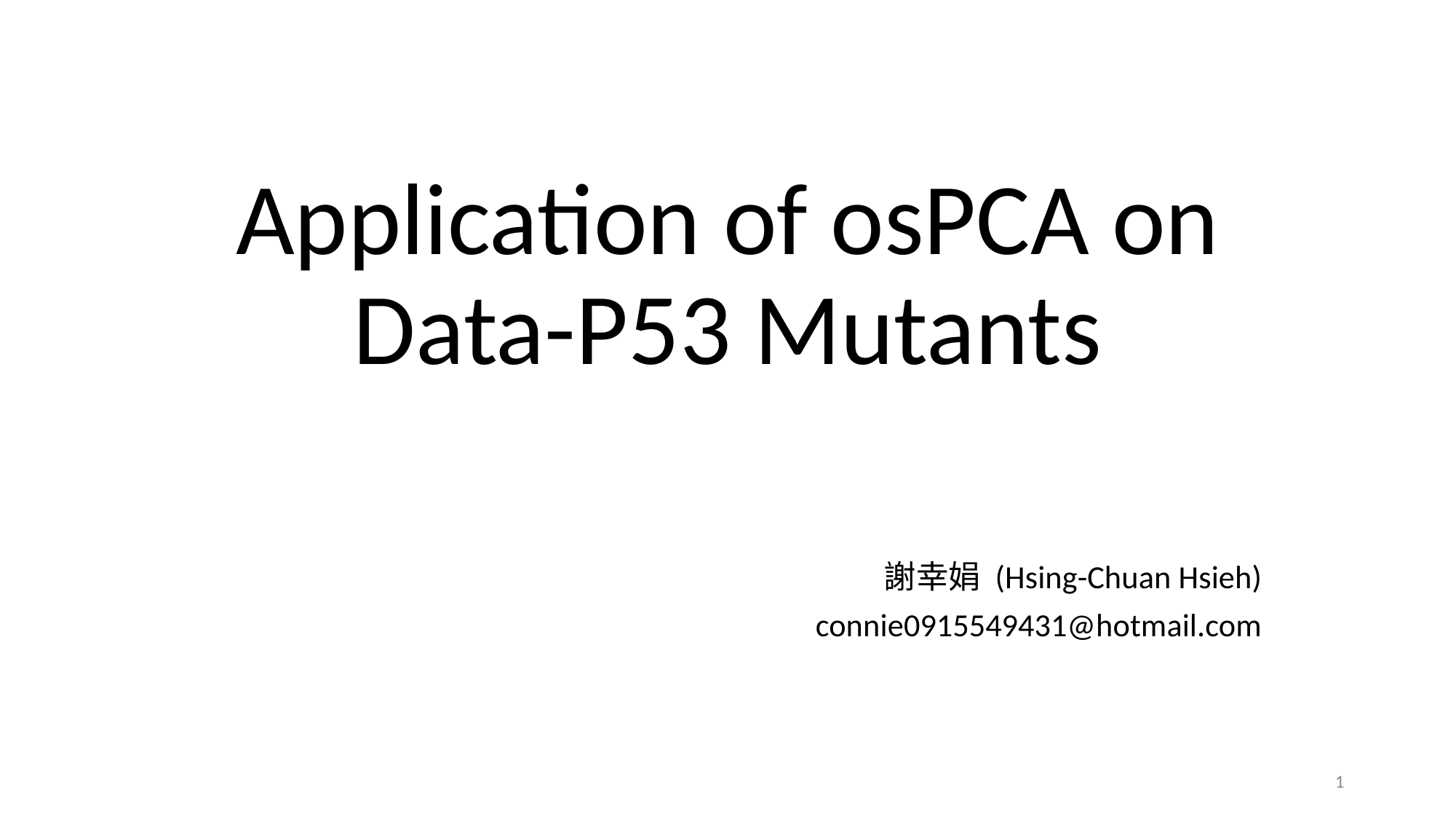

# Application of osPCA on Data-P53 Mutants
謝幸娟 (Hsing-Chuan Hsieh)
connie0915549431@hotmail.com
1